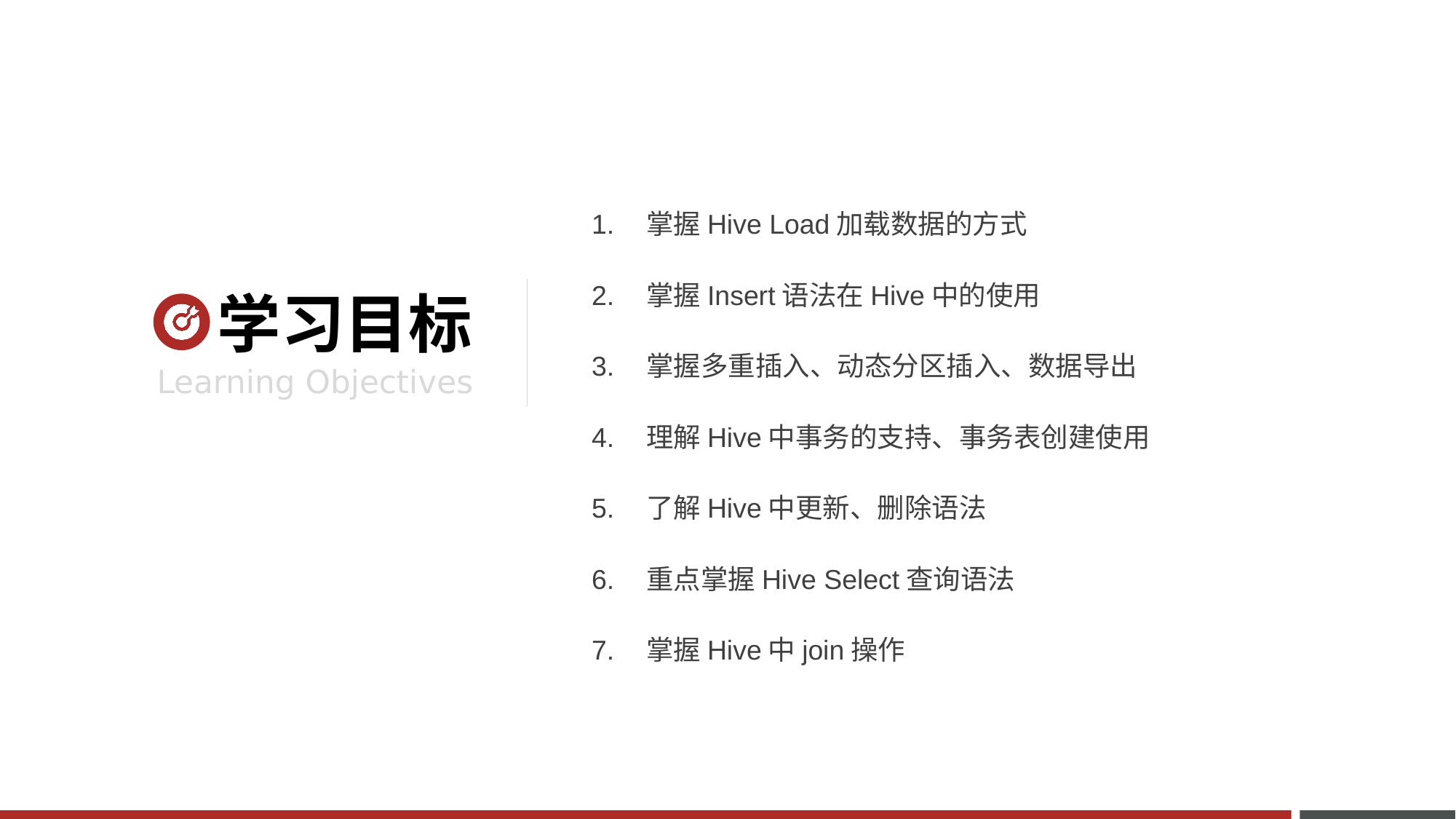

掌握Hive Load加载数据的方式
掌握Insert语法在Hive中的使用
掌握多重插入、动态分区插入、数据导出
理解Hive中事务的支持、事务表创建使用
了解Hive中更新、删除语法
重点掌握Hive Select查询语法
掌握Hive中join操作